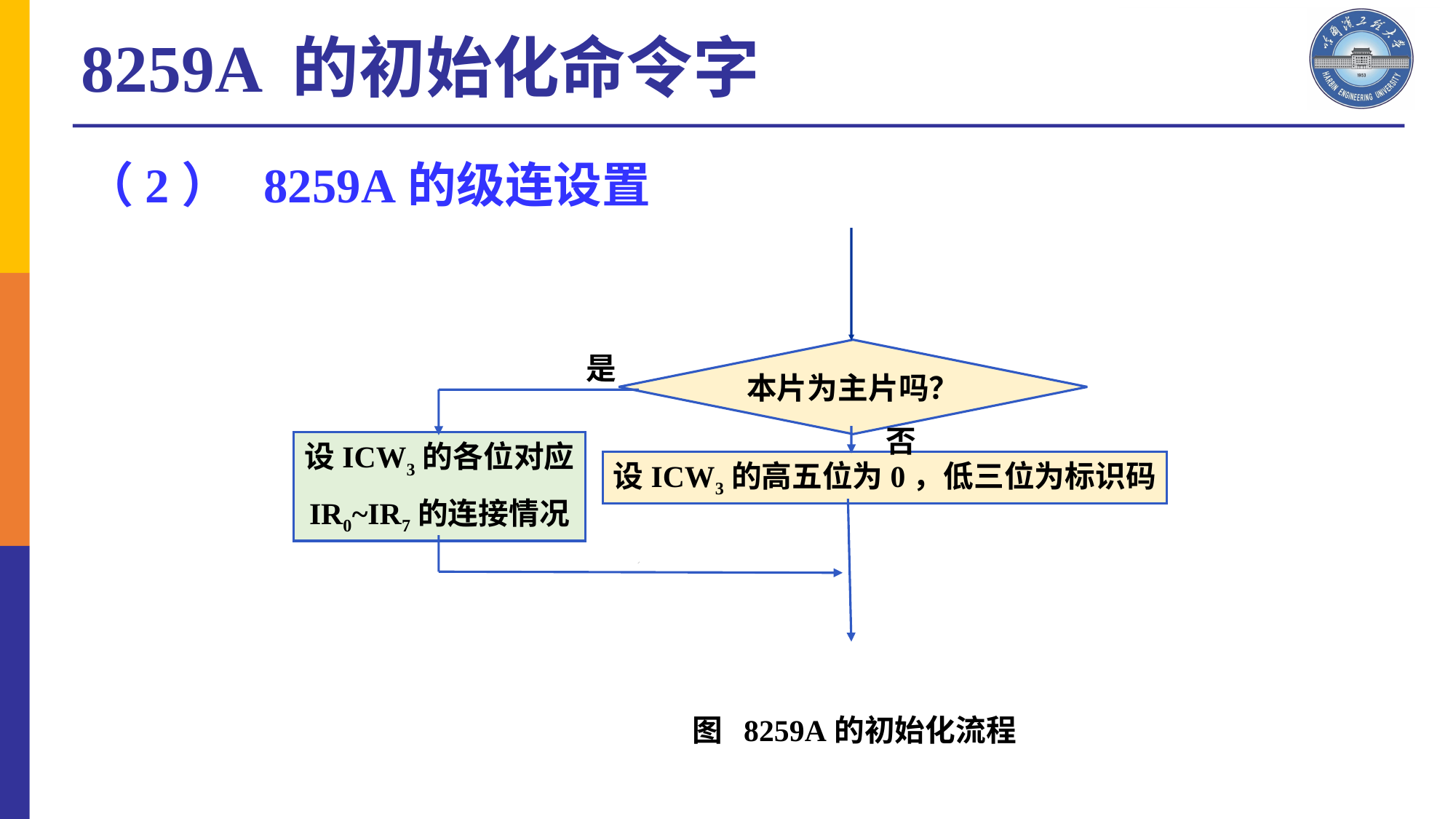

# 8259A 的初始化命令字
（2）  8259A的级连设置

本片为主片吗？
是

否

设ICW3的各位对应
IR0~IR7的连接情况
设ICW3的高五位为0，低三位为标识码

图  8259A的初始化流程